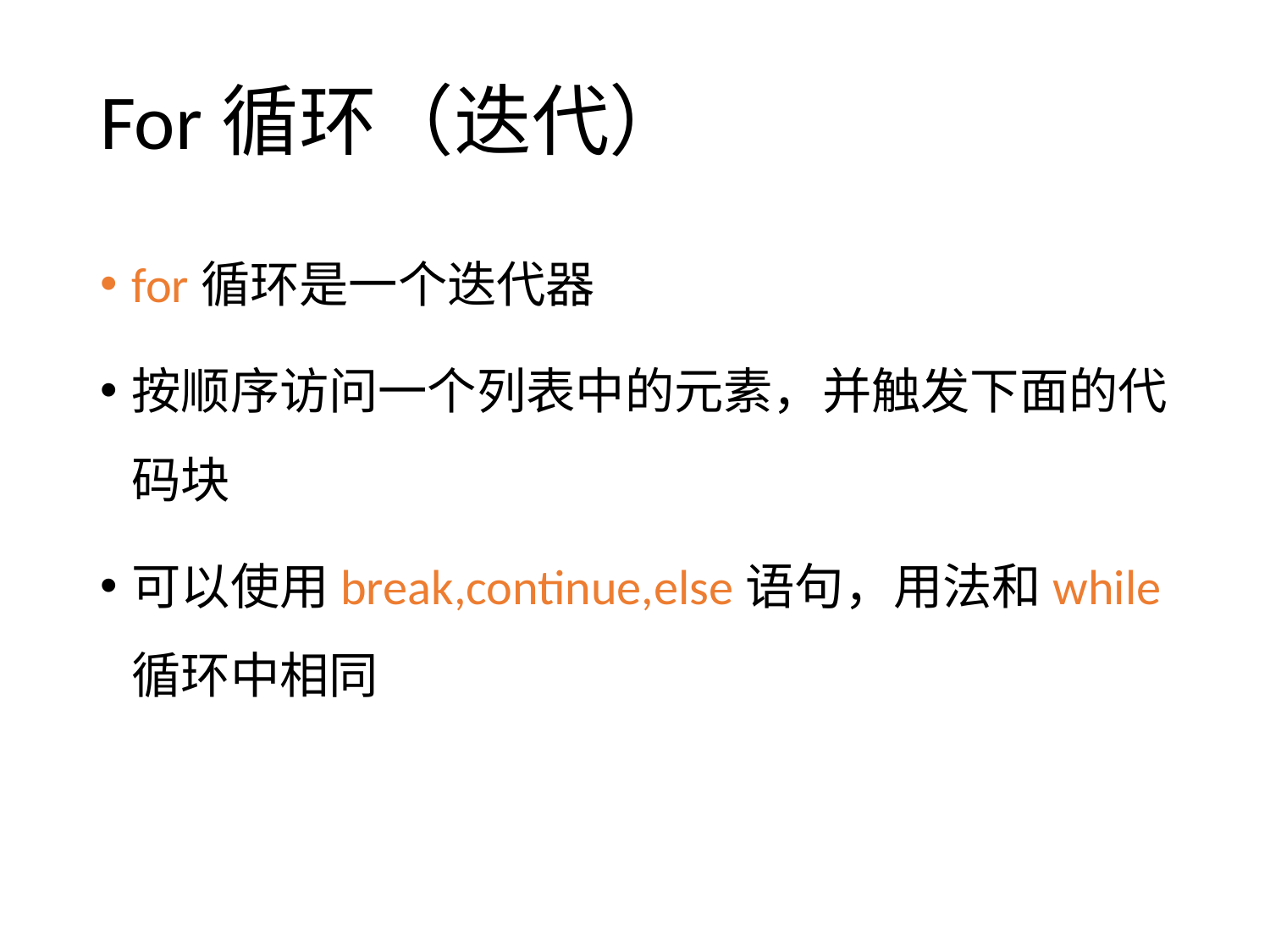

# For循环（迭代）
for循环是一个迭代器
按顺序访问一个列表中的元素，并触发下面的代码块
可以使用break,continue,else语句，用法和while循环中相同